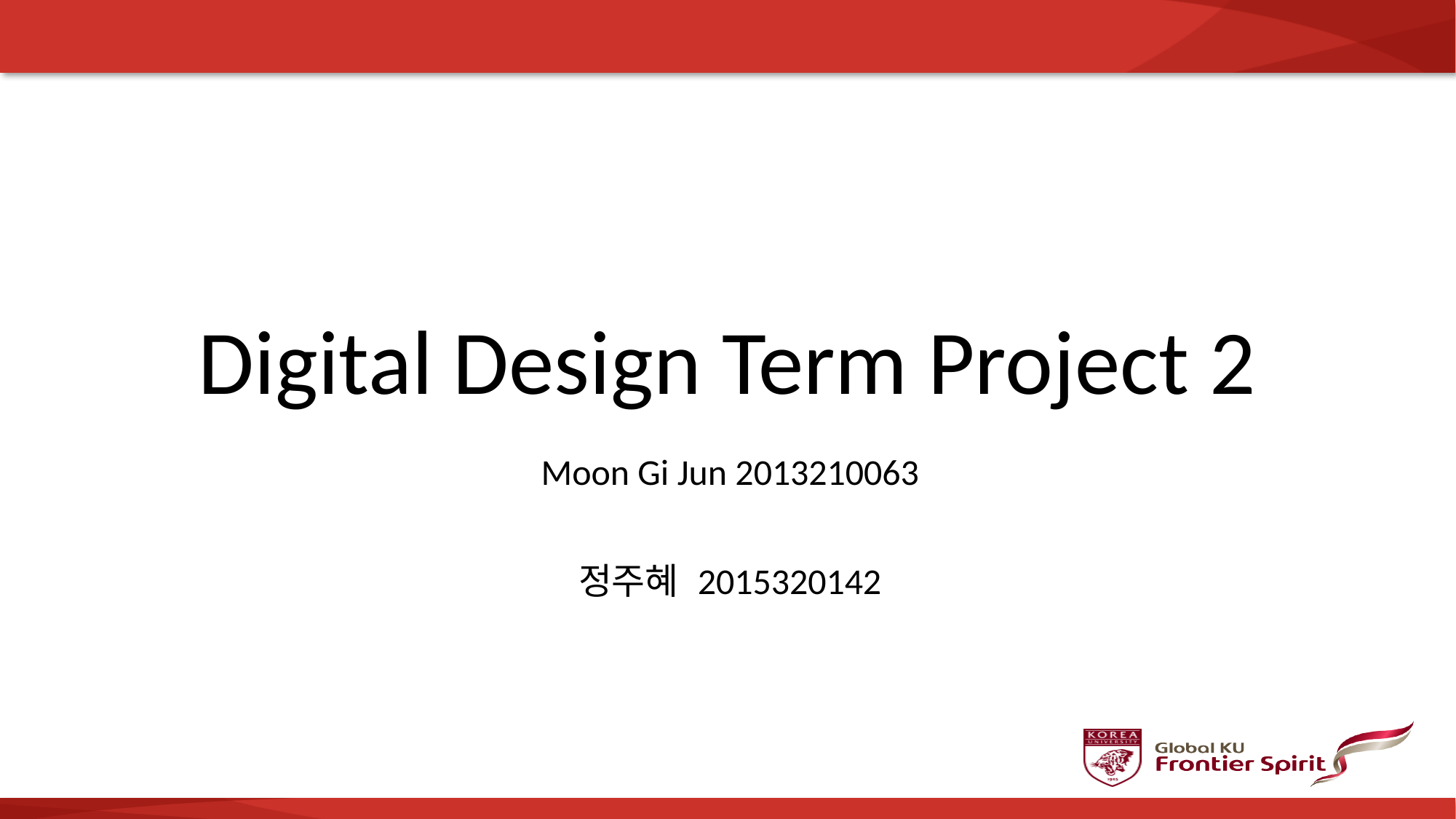

# Digital Design Term Project 2
Moon Gi Jun 2013210063

정주혜 2015320142